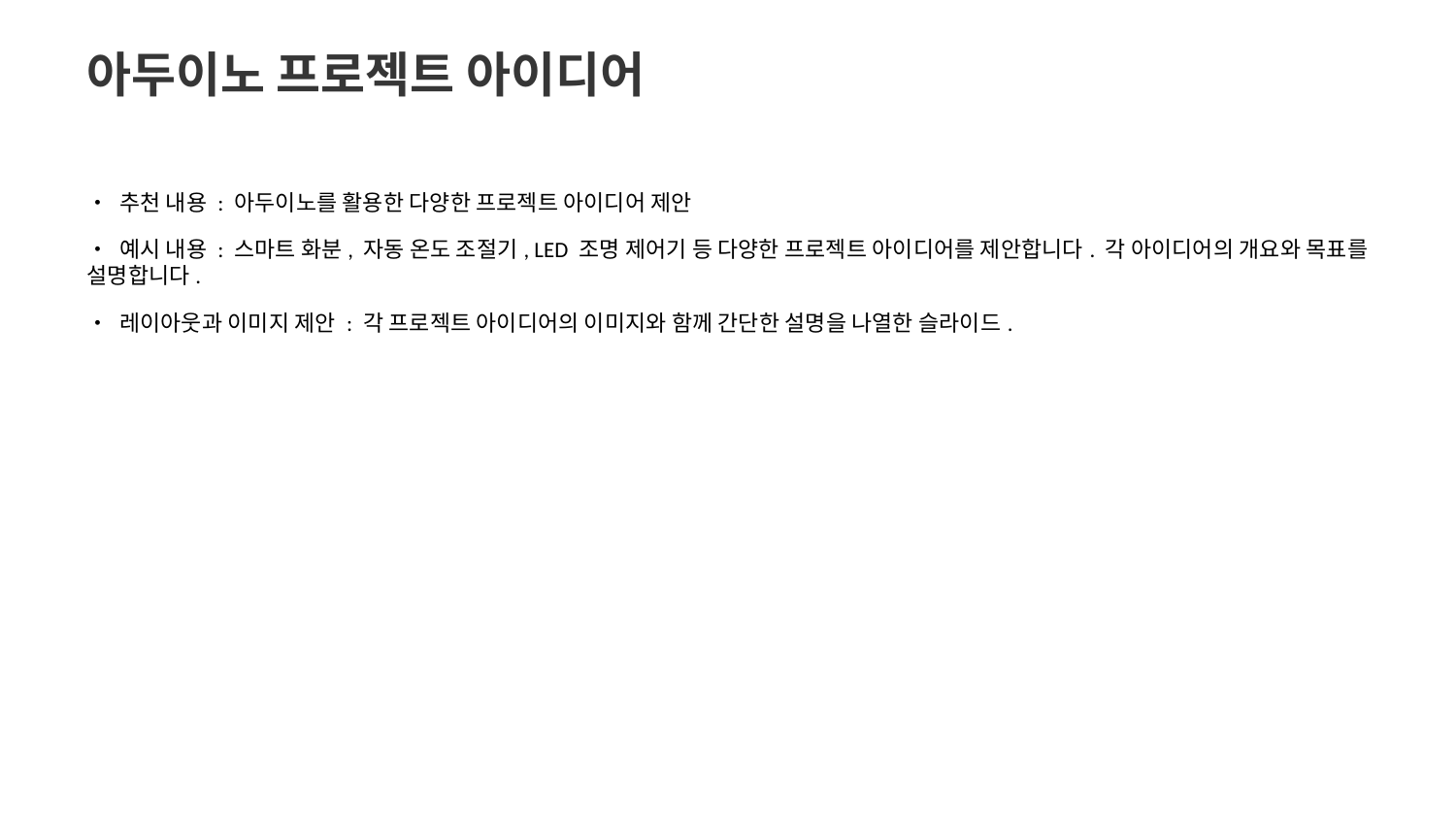

아두이노 프로젝트 아이디어
• 추천 내용 : 아두이노를 활용한 다양한 프로젝트 아이디어 제안
• 예시 내용 : 스마트 화분, 자동 온도 조절기, LED 조명 제어기 등 다양한 프로젝트 아이디어를 제안합니다. 각 아이디어의 개요와 목표를 설명합니다.
• 레이아웃과 이미지 제안 : 각 프로젝트 아이디어의 이미지와 함께 간단한 설명을 나열한 슬라이드.